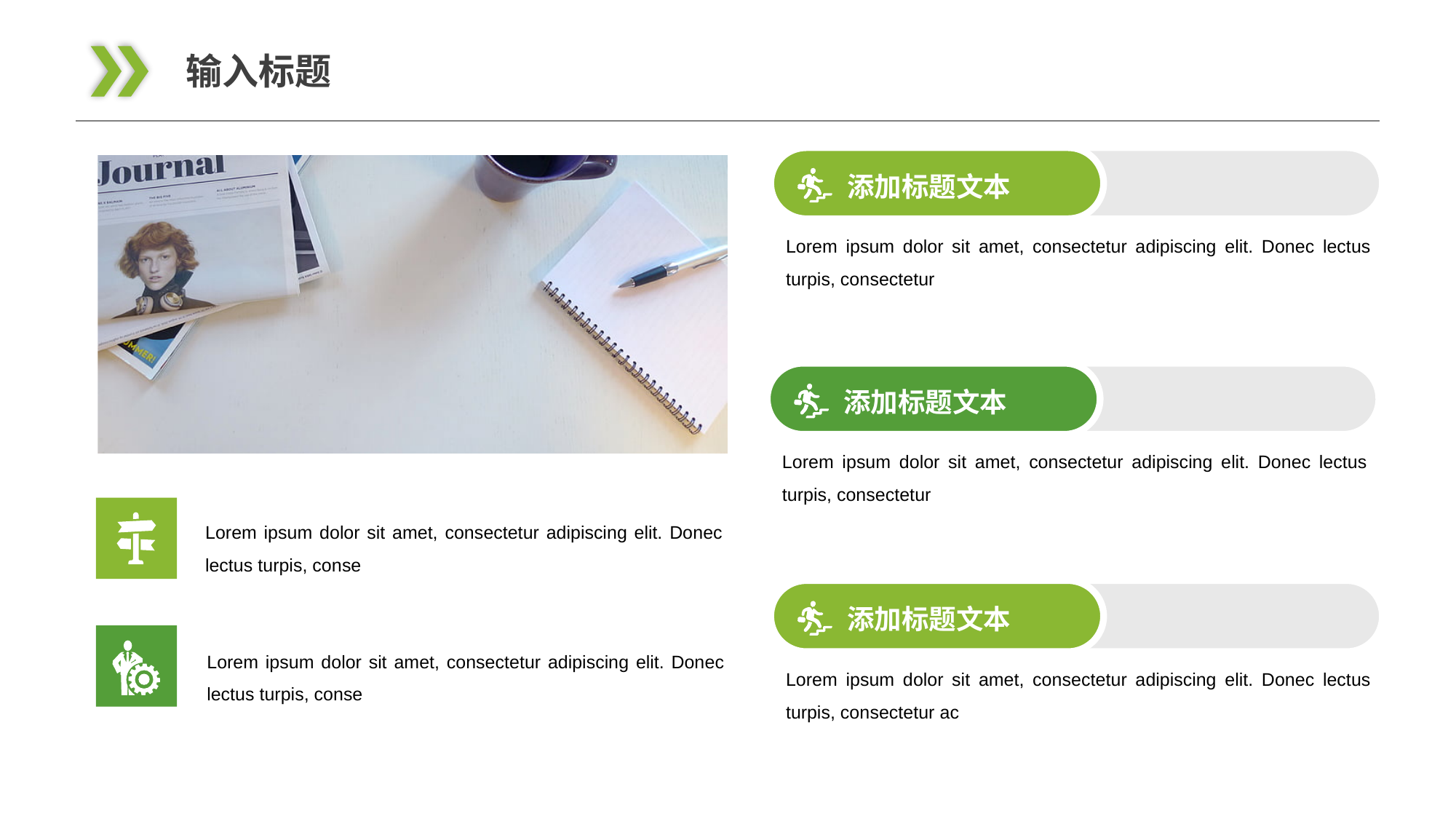

输入标题

添加标题文本

Lorem ipsum dolor sit amet, consectetur adipiscing elit. Donec lectus turpis, consectetur

添加标题文本

Lorem ipsum dolor sit amet, consectetur adipiscing elit. Donec lectus turpis, consectetur

Lorem ipsum dolor sit amet, consectetur adipiscing elit. Donec lectus turpis, conse

添加标题文本

Lorem ipsum dolor sit amet, consectetur adipiscing elit. Donec lectus turpis, conse

Lorem ipsum dolor sit amet, consectetur adipiscing elit. Donec lectus turpis, consectetur ac